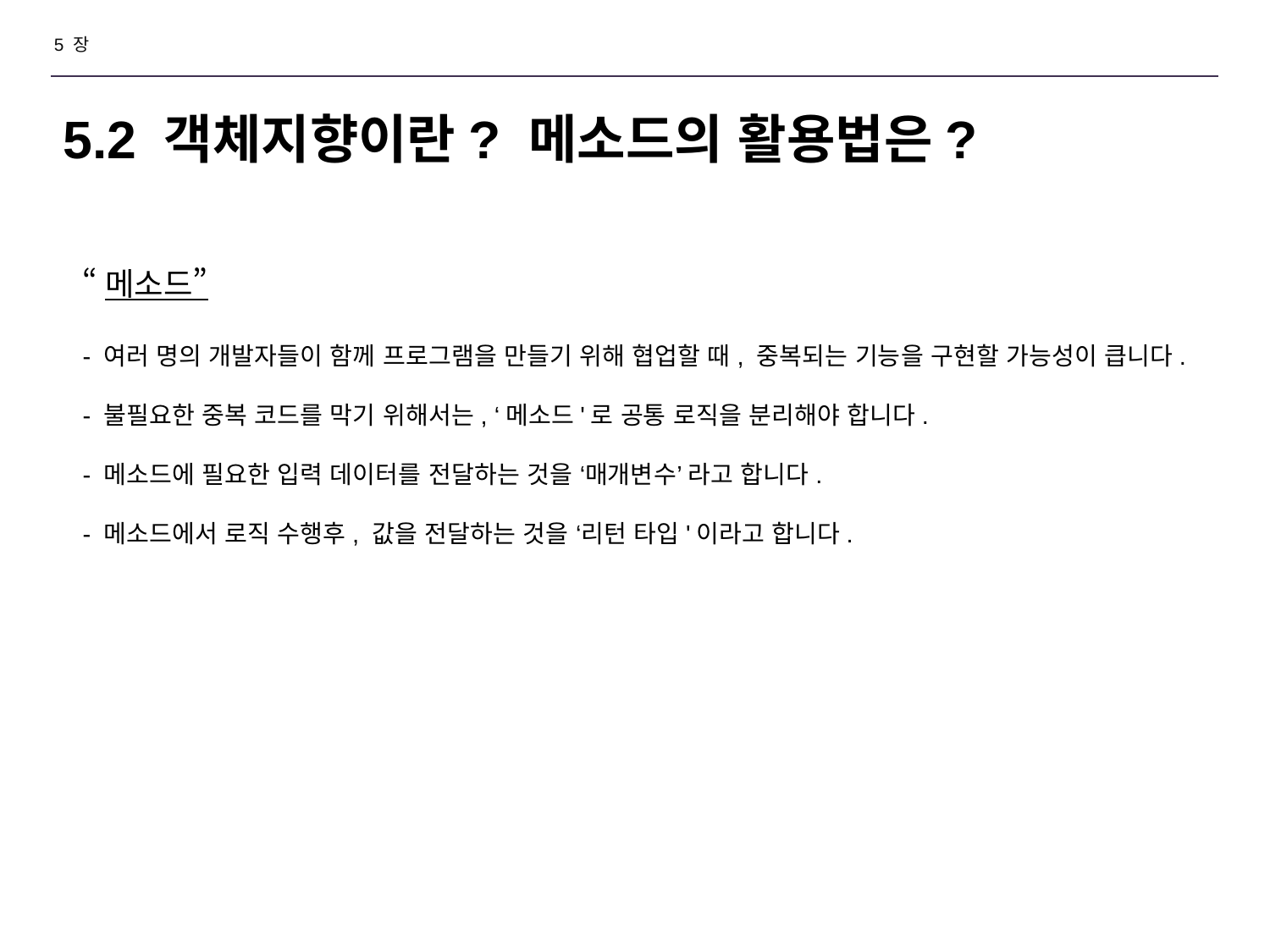

5 장
# 5.2 객체지향이란? 메소드의 활용법은?

“메소드”

- 여러 명의 개발자들이 함께 프로그램을 만들기 위해 협업할 때, 중복되는 기능을 구현할 가능성이 큽니다.

- 불필요한 중복 코드를 막기 위해서는, ‘메소드'로 공통 로직을 분리해야 합니다.

- 메소드에 필요한 입력 데이터를 전달하는 것을 ‘매개변수’ 라고 합니다.

- 메소드에서 로직 수행후, 값을 전달하는 것을 ‘리턴 타입'이라고 합니다.